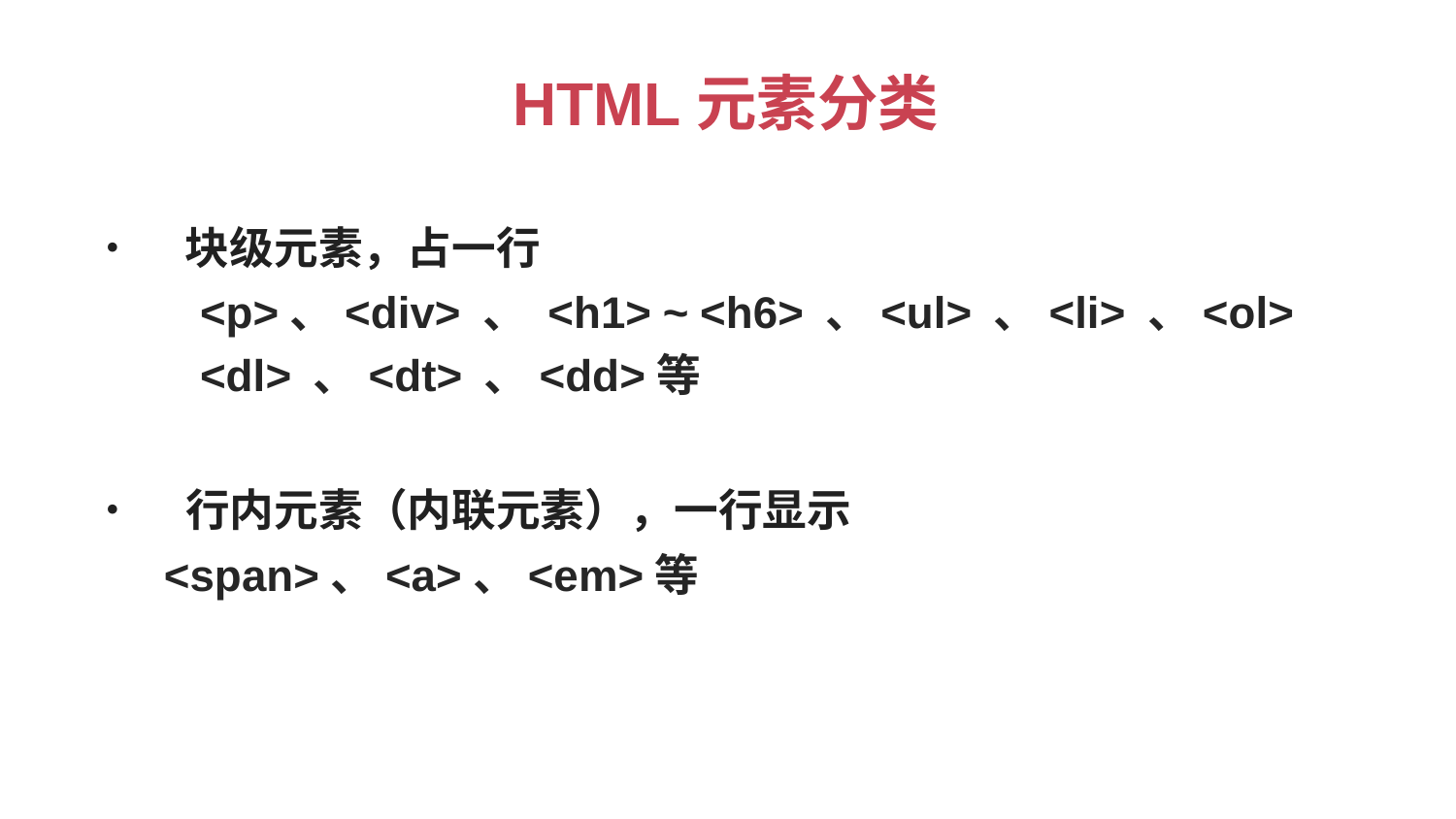

HTML元素分类
•    块级元素，占一行
<p>、<div> 、 <h1> ~ <h6> 、<ul> 、<li> 、<ol>
<dl> 、<dt> 、<dd>等
•    行内元素（内联元素），一行显示
<span>、<a>、<em>等